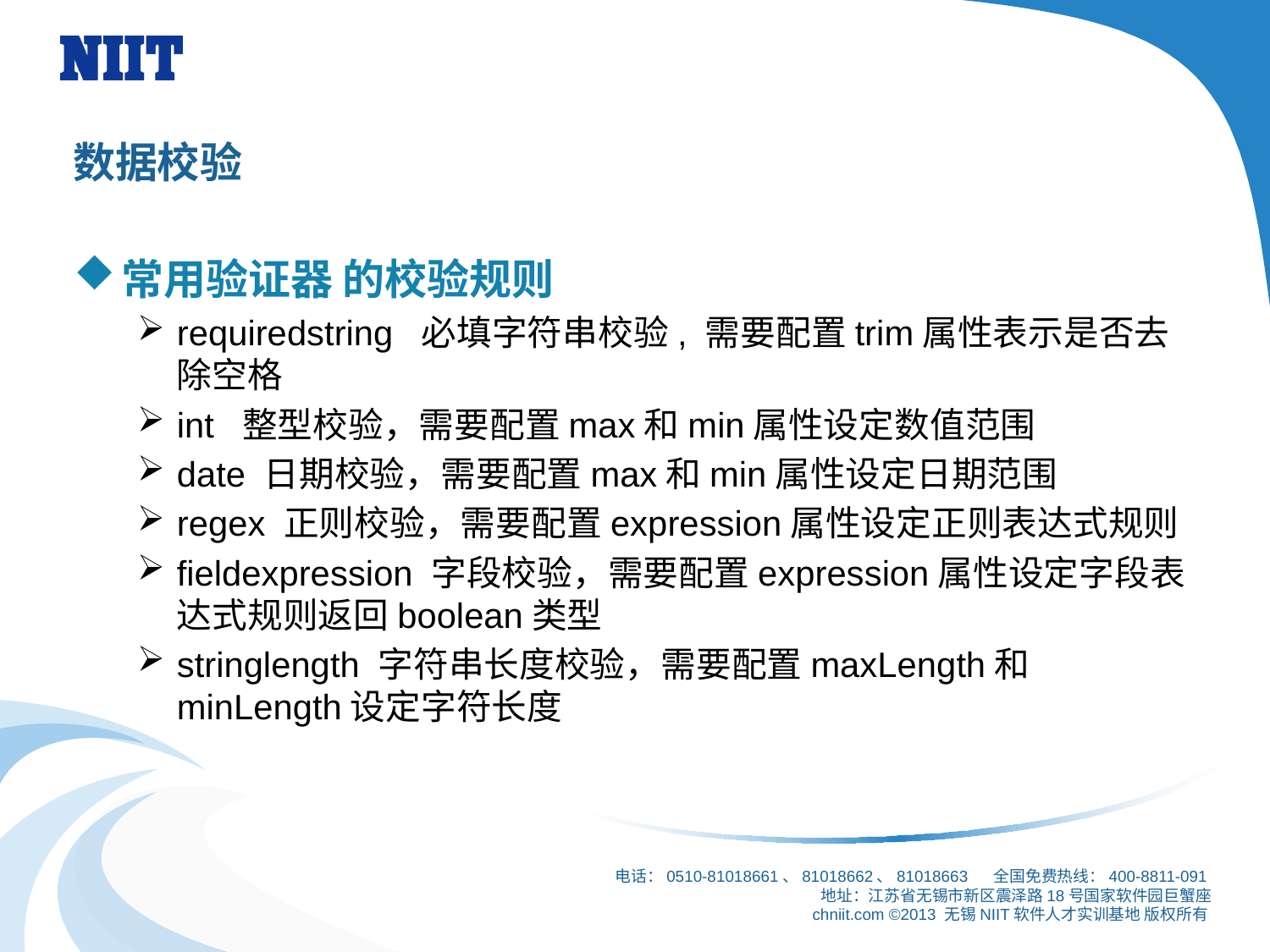

# 数据校验
常用验证器 的校验规则
requiredstring  必填字符串校验, 需要配置trim属性表示是否去除空格
int  整型校验，需要配置max和min属性设定数值范围
date 日期校验，需要配置max和min属性设定日期范围
regex 正则校验，需要配置expression属性设定正则表达式规则
fieldexpression 字段校验，需要配置expression属性设定字段表达式规则返回boolean类型
stringlength 字符串长度校验，需要配置maxLength和minLength设定字符长度